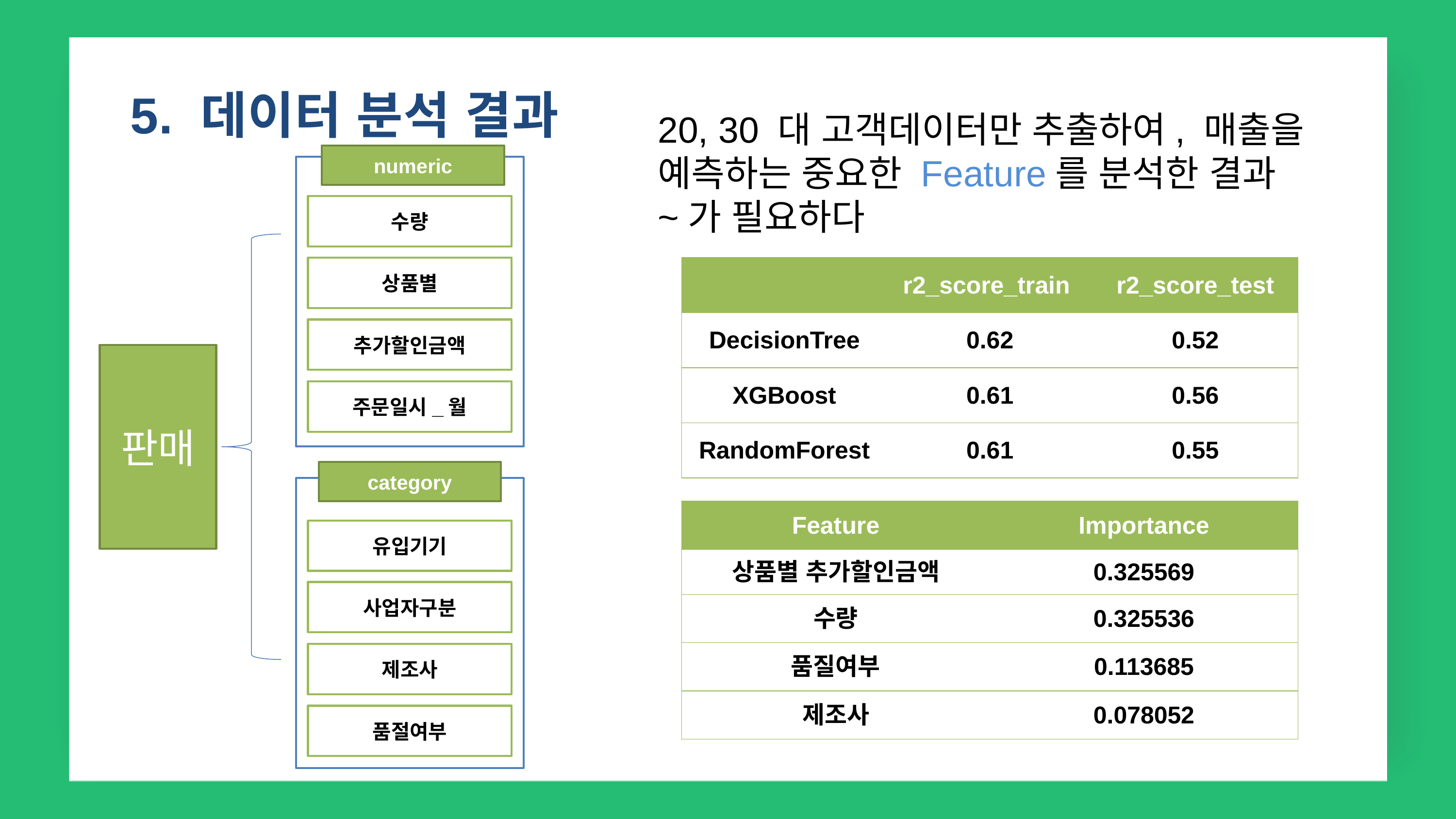

5. 데이터 분석 결과
20, 30 대 고객데이터만 추출하여, 매출을 예측하는 중요한 Feature를 분석한 결과
~가 필요하다
numeric

수량

상품별
|  | r2\_score\_train | r2\_score\_test |
| --- | --- | --- |
| DecisionTree | 0.62 | 0.52 |
| XGBoost | 0.61 | 0.56 |
| RandomForest | 0.61 | 0.55 |
추가할인금액
판매
주문일시_월
category

| Feature | Importance |
| --- | --- |
| 상품별 추가할인금액 | 0.325569 |
| 수량 | 0.325536 |
| 품질여부 | 0.113685 |
| 제조사 | 0.078052 |
유입기기
사업자구분
제조사
품절여부